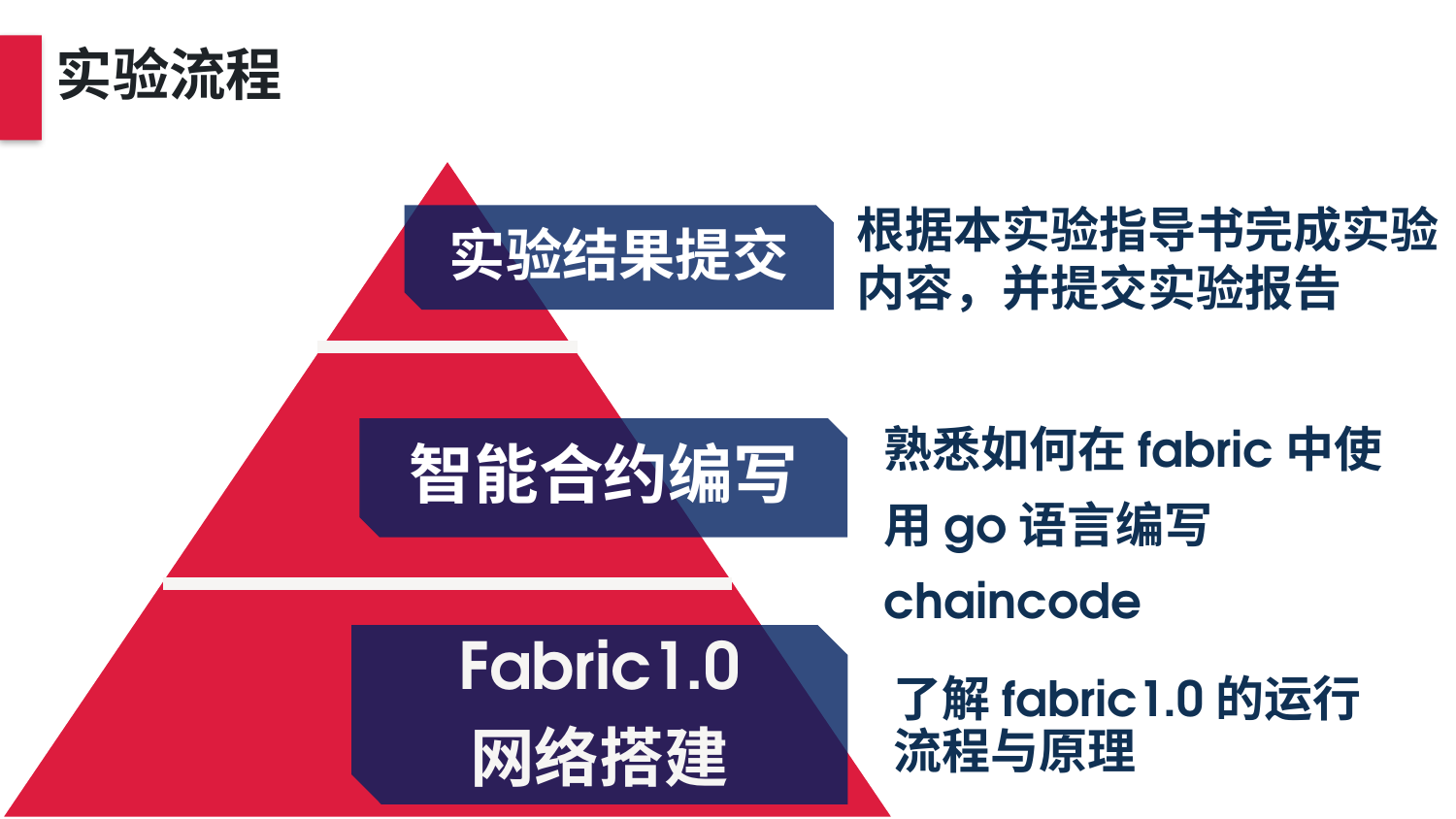

实验流程

根据本实验指导书完成实验内容，并提交实验报告
实验结果提交
熟悉如何在fabric中使用go语言编写chaincode
智能合约编写
Fabric1.0
网络搭建
了解fabric1.0的运行流程与原理